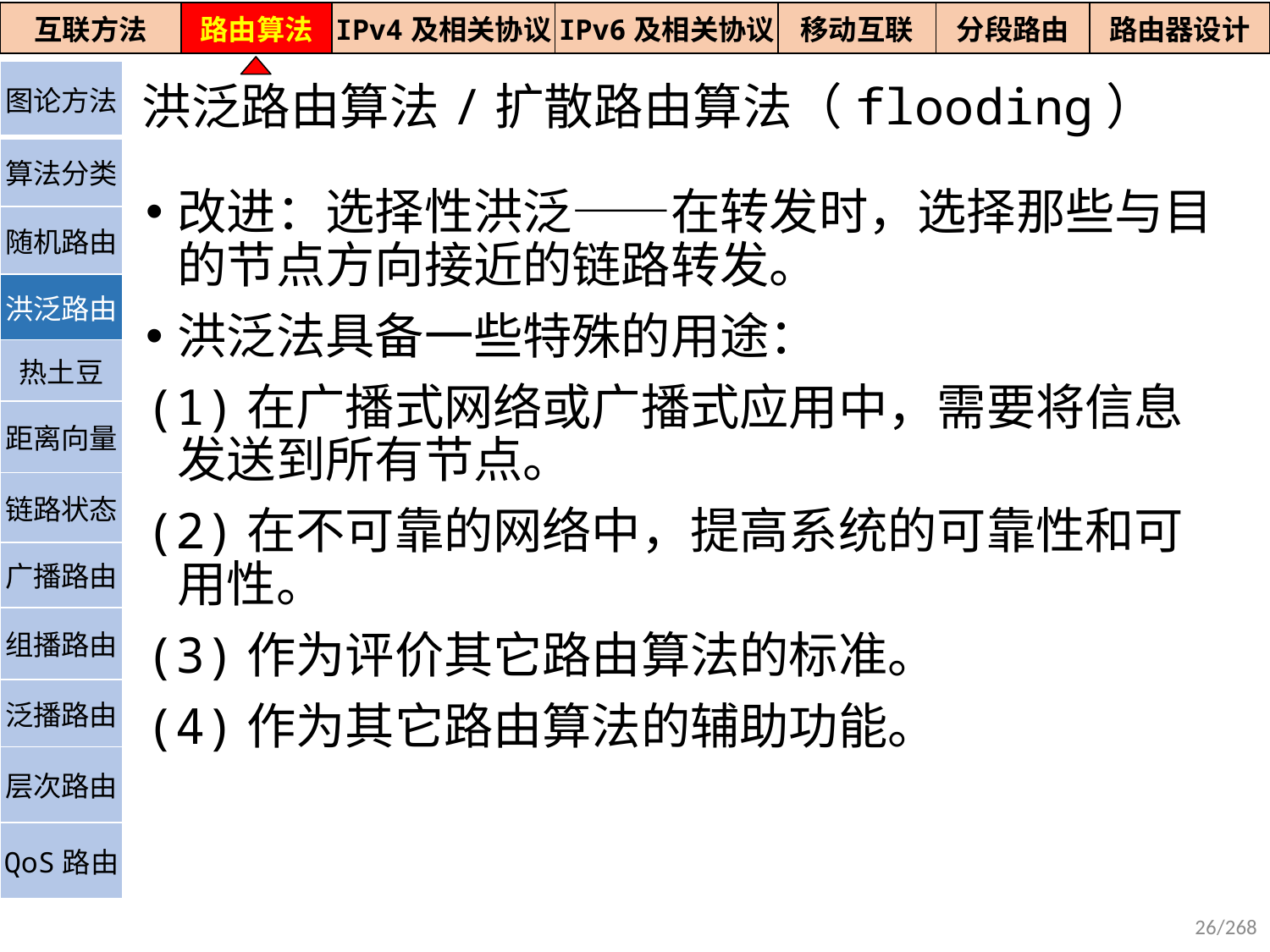

| 互联方法 | 路由算法 | IPv4及相关协议 | IPv6及相关协议 | 移动互联 | 分段路由 | 路由器设计 |
| --- | --- | --- | --- | --- | --- | --- |

洪泛路由算法/扩散路由算法（flooding）
| 图论方法 |
| --- |
| 算法分类 |
| 随机路由 |
| 洪泛路由 |
| 热土豆 |
| 距离向量 |
| 链路状态 |
| 广播路由 |
| 组播路由 |
| 泛播路由 |
| 层次路由 |
| QoS路由 |
改进：选择性洪泛——在转发时，选择那些与目的节点方向接近的链路转发。
洪泛法具备一些特殊的用途：
(1)在广播式网络或广播式应用中，需要将信息发送到所有节点。
(2)在不可靠的网络中，提高系统的可靠性和可用性。
(3)作为评价其它路由算法的标准。
(4)作为其它路由算法的辅助功能。
26/268